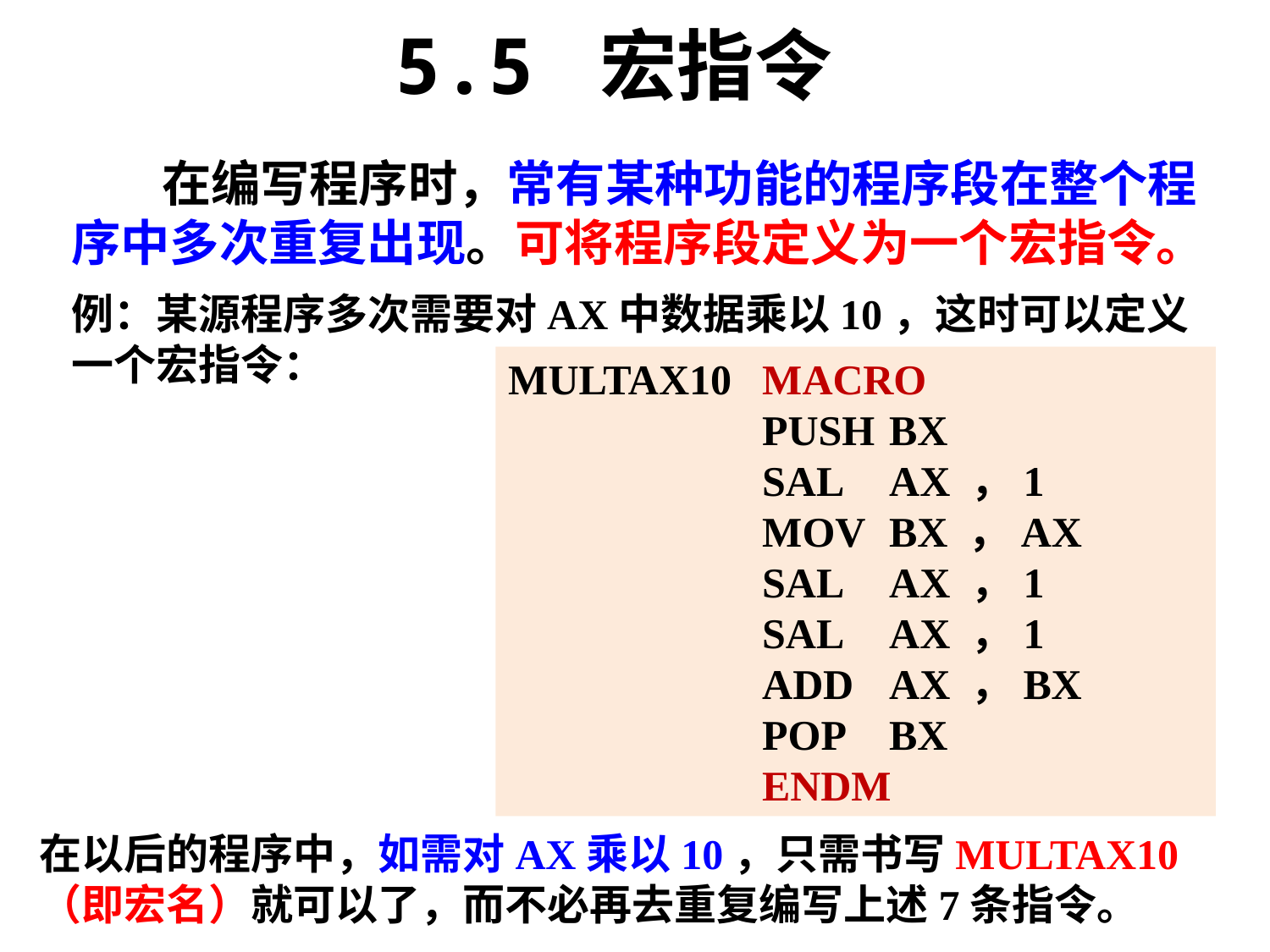

5.5 宏指令
       在编写程序时，常有某种功能的程序段在整个程序中多次重复出现。可将程序段定义为一个宏指令。
例：某源程序多次需要对AX中数据乘以10，这时可以定义一个宏指令：
MULTAX10	MACRO
		PUSH	BX
		SAL	AX ，1
		MOV	BX ，AX
		SAL	AX ，1
		SAL	AX ，1
ADD	AX ，BX
POP	BX
ENDM
在以后的程序中，如需对AX乘以10，只需书写MULTAX10（即宏名）就可以了，而不必再去重复编写上述7条指令。
52